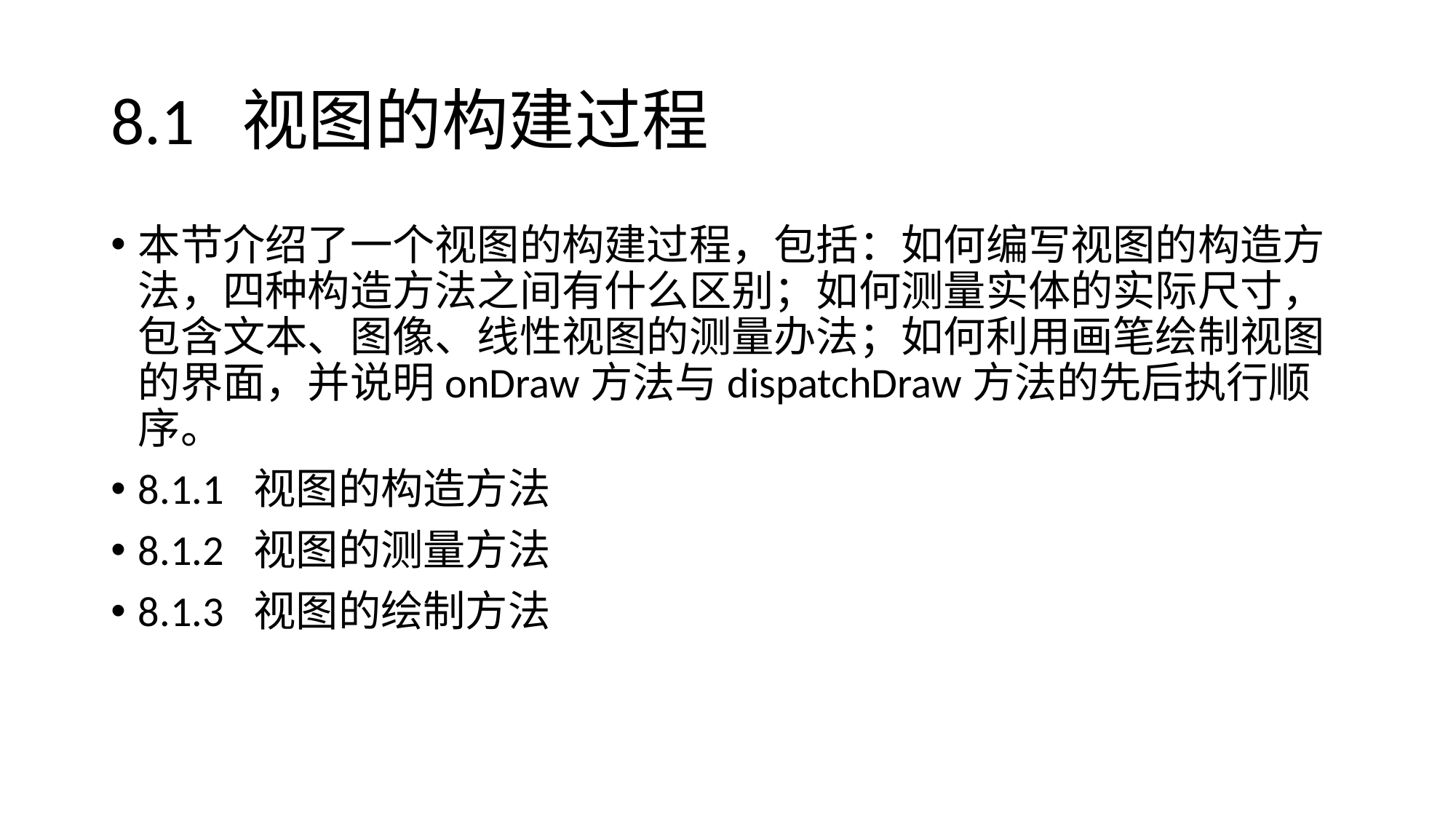

# 8.1  视图的构建过程
本节介绍了一个视图的构建过程，包括：如何编写视图的构造方法，四种构造方法之间有什么区别；如何测量实体的实际尺寸，包含文本、图像、线性视图的测量办法；如何利用画笔绘制视图的界面，并说明onDraw方法与dispatchDraw方法的先后执行顺序。
8.1.1  视图的构造方法
8.1.2  视图的测量方法
8.1.3  视图的绘制方法